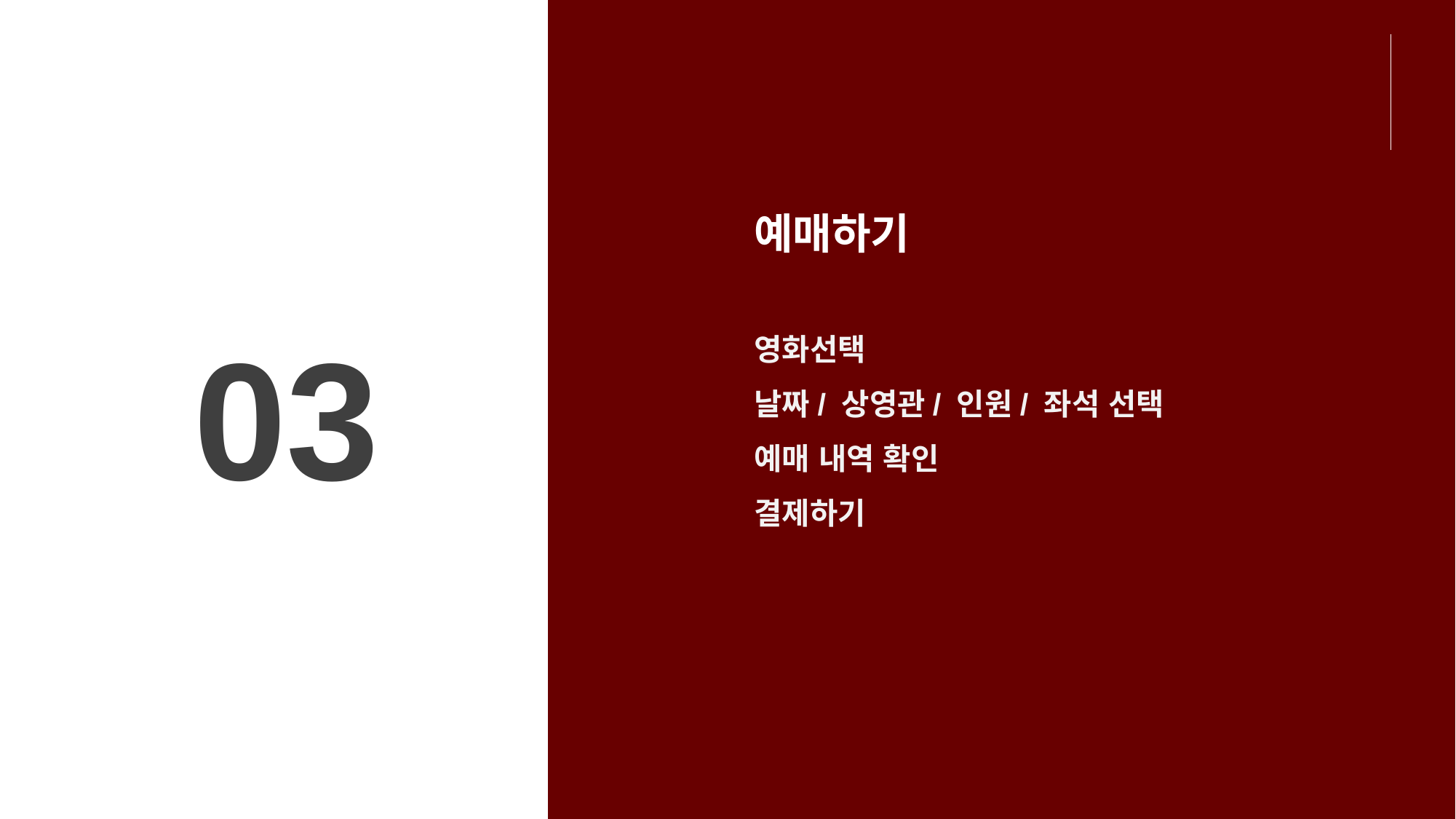

CONTENTS
예매하기

영화선택
날짜/ 상영관/ 인원/ 좌석 선택
예매 내역 확인
결제하기
03